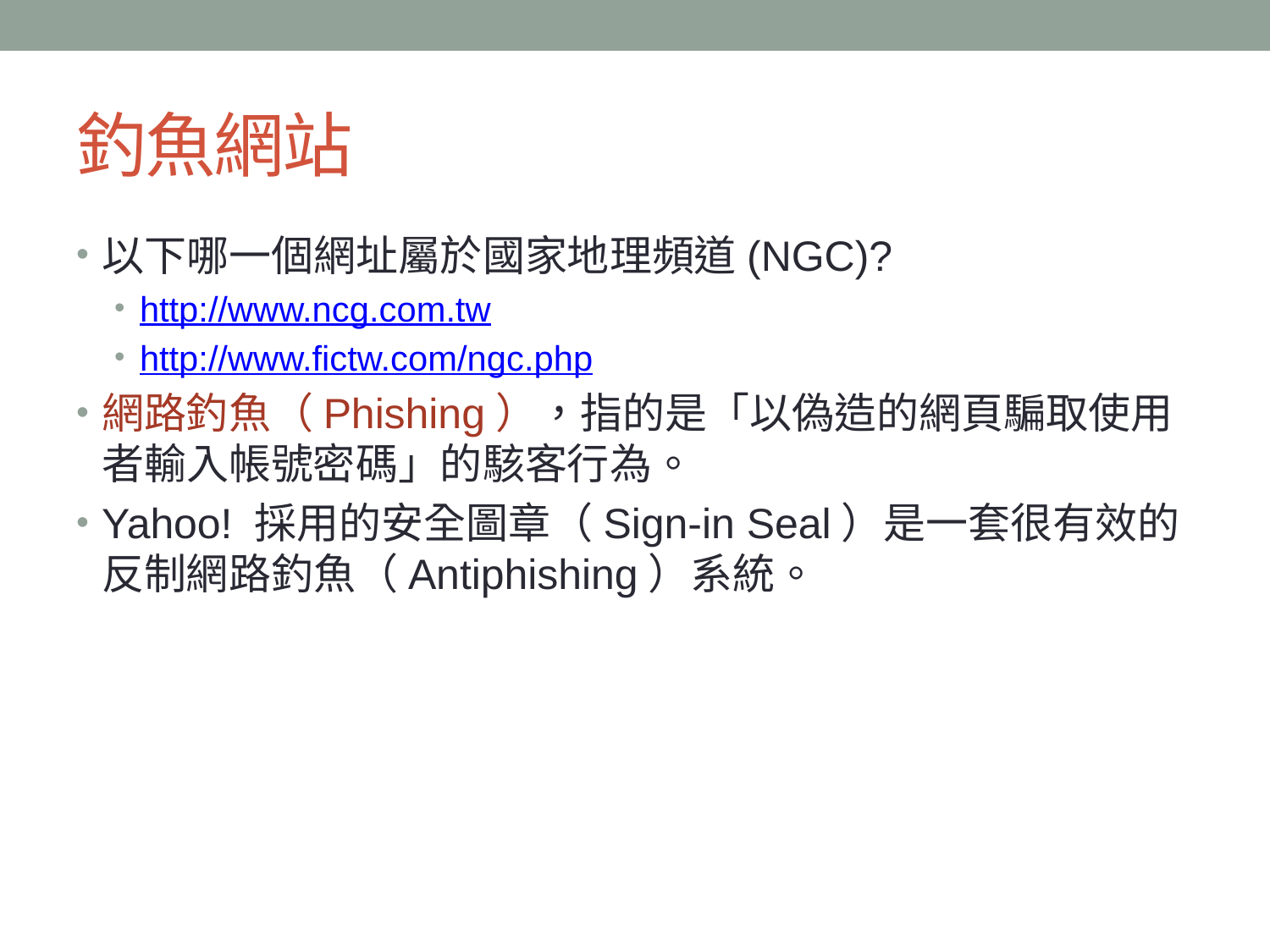

# 釣魚網站
以下哪一個網址屬於國家地理頻道(NGC)?
http://www.ncg.com.tw
http://www.fictw.com/ngc.php
網路釣魚（Phishing），指的是「以偽造的網頁騙取使用者輸入帳號密碼」的駭客行為。
Yahoo! 採用的安全圖章（Sign-in Seal）是一套很有效的反制網路釣魚（Antiphishing）系統。